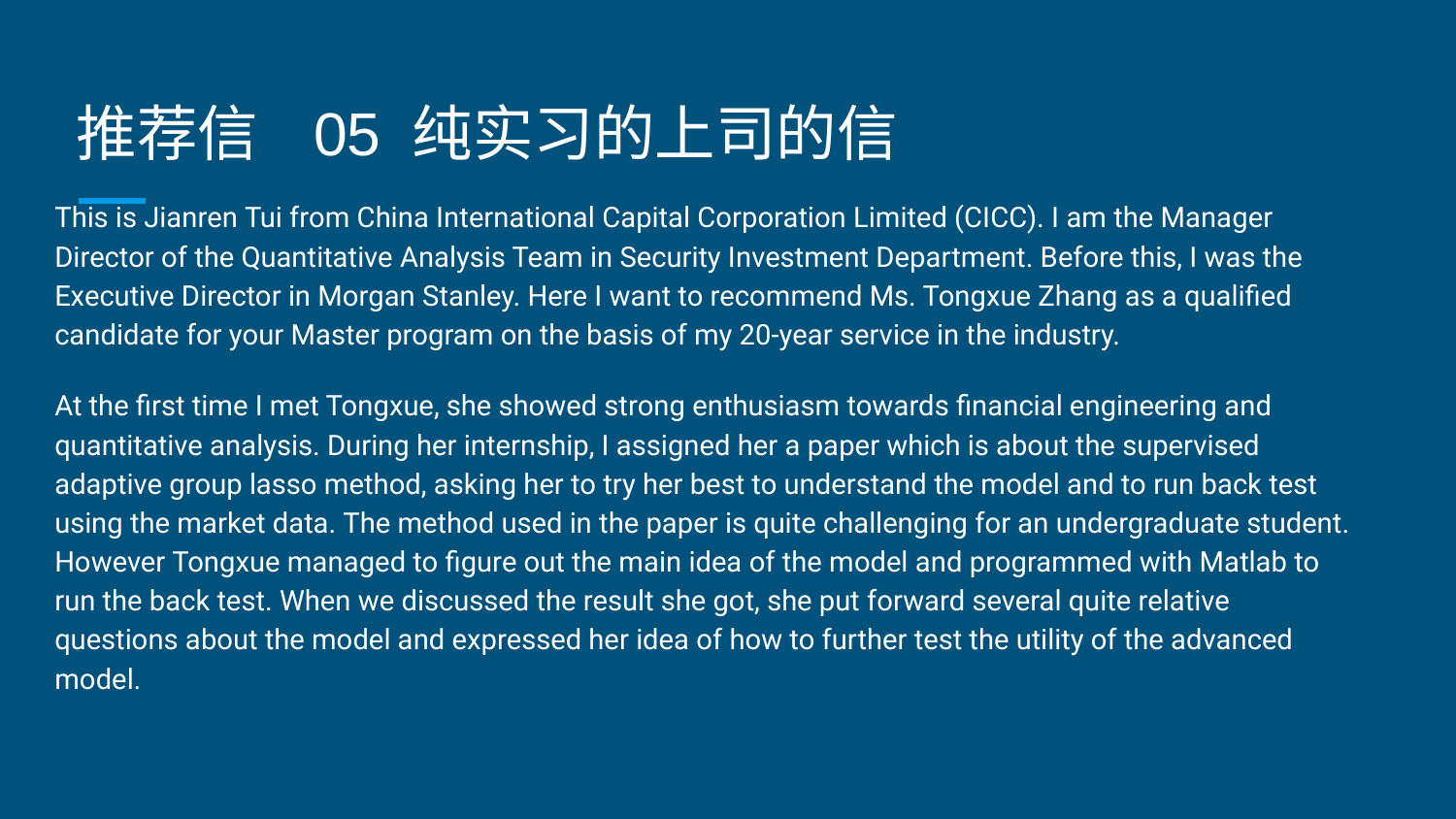

# 推荐信   05 纯实习的上司的信
This is Jianren Tui from China International Capital Corporation Limited (CICC). I am the Manager Director of the Quantitative Analysis Team in Security Investment Department. Before this, I was the Executive Director in Morgan Stanley. Here I want to recommend Ms. Tongxue Zhang as a qualified candidate for your Master program on the basis of my 20-year service in the industry.
At the first time I met Tongxue, she showed strong enthusiasm towards financial engineering and quantitative analysis. During her internship, I assigned her a paper which is about the supervised adaptive group lasso method, asking her to try her best to understand the model and to run back test using the market data. The method used in the paper is quite challenging for an undergraduate student. However Tongxue managed to figure out the main idea of the model and programmed with Matlab to run the back test. When we discussed the result she got, she put forward several quite relative questions about the model and expressed her idea of how to further test the utility of the advanced model.